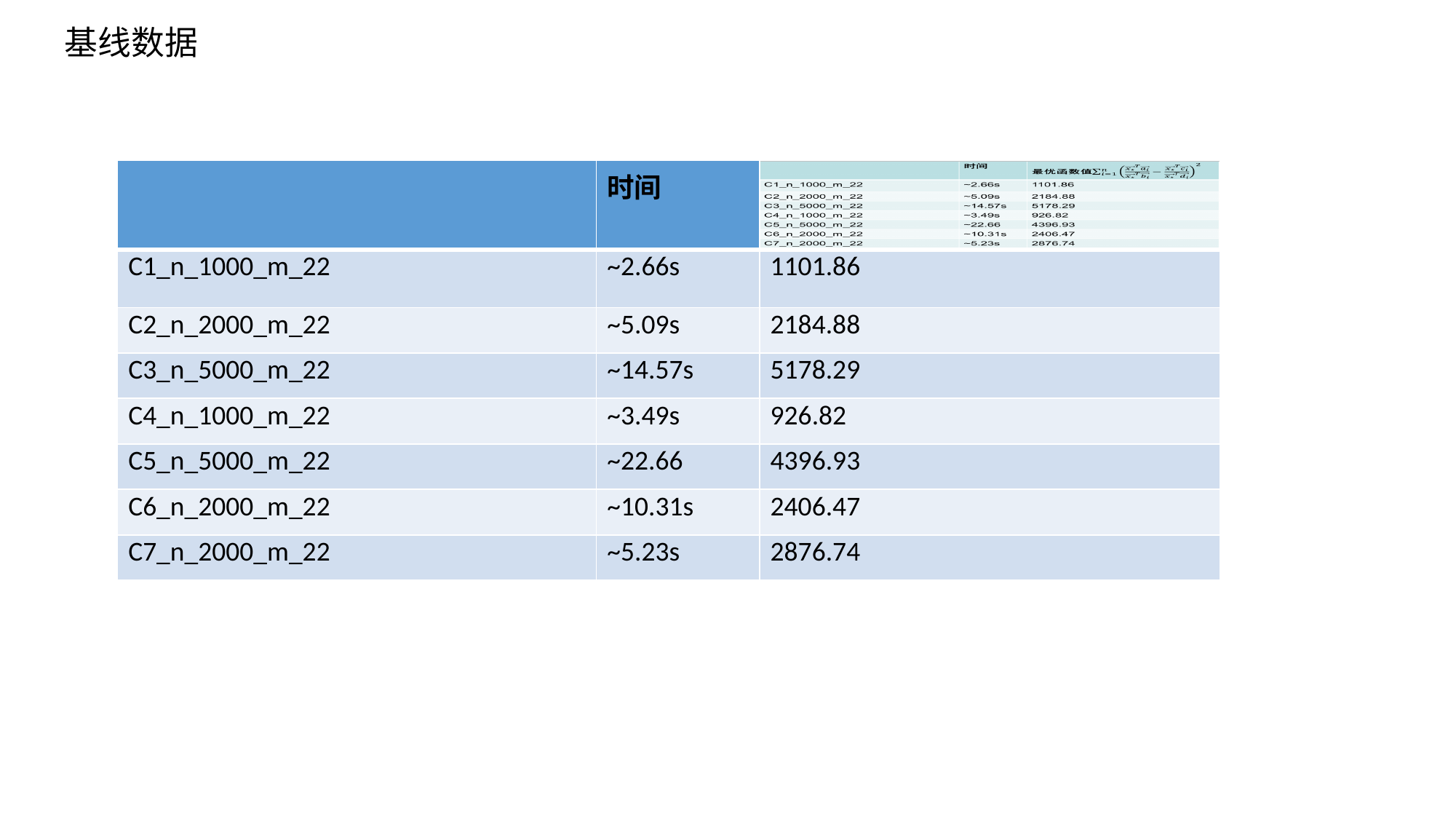

# 基线数据
|  | 时间 |  |
| --- | --- | --- |
| C1\_n\_1000\_m\_22 | ~2.66s | 1101.86 |
| C2\_n\_2000\_m\_22 | ~5.09s | 2184.88 |
| C3\_n\_5000\_m\_22 | ~14.57s | 5178.29 |
| C4\_n\_1000\_m\_22 | ~3.49s | 926.82 |
| C5\_n\_5000\_m\_22 | ~22.66 | 4396.93 |
| C6\_n\_2000\_m\_22 | ~10.31s | 2406.47 |
| C7\_n\_2000\_m\_22 | ~5.23s | 2876.74 |